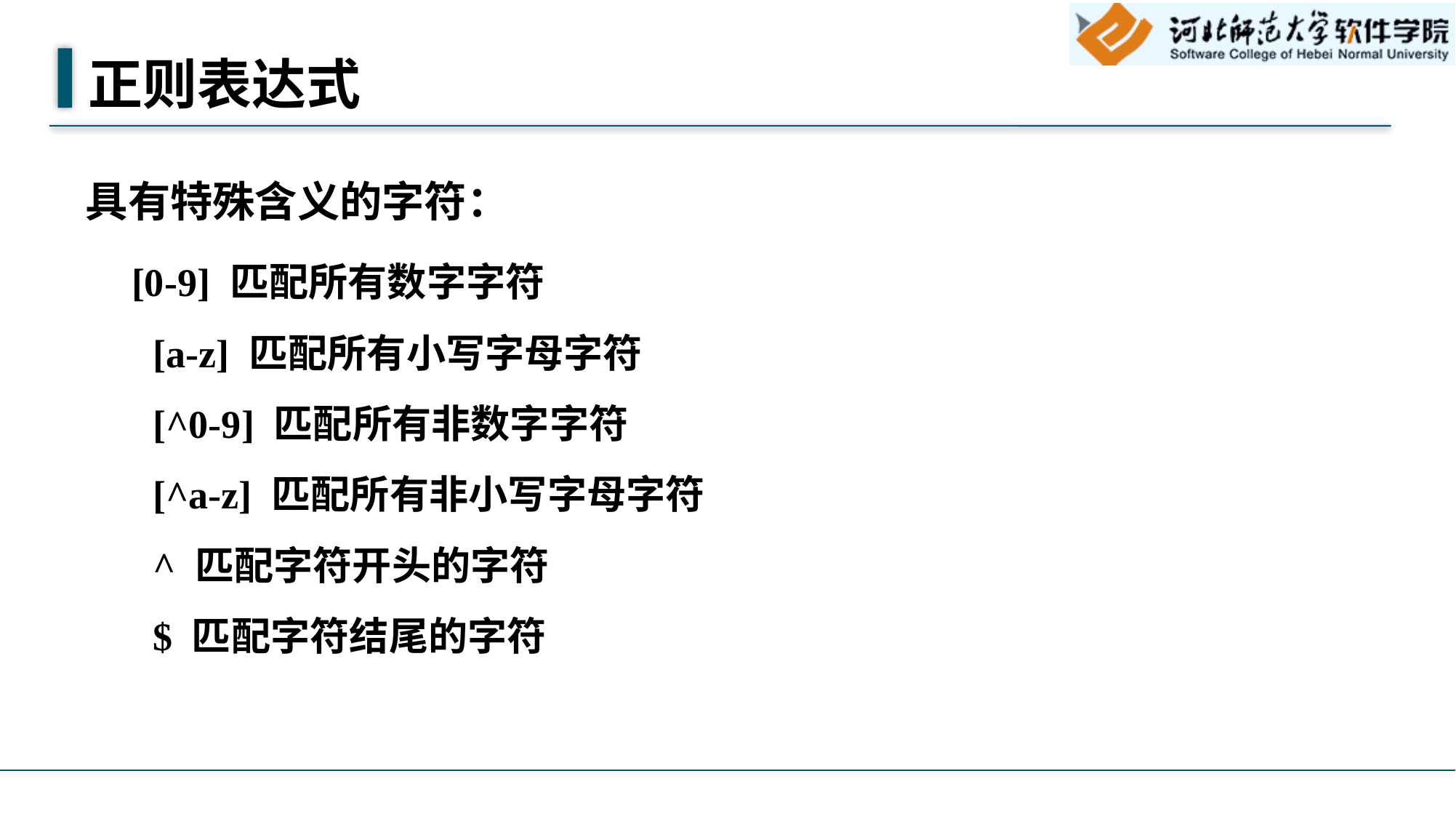

# 正则表达式
具有特殊含义的字符：
      [0-9] 匹配所有数字字符 
 [a-z] 匹配所有小写字母字符 
 [^0-9] 匹配所有非数字字符 
 [^a-z] 匹配所有非小写字母字符 
 ^ 匹配字符开头的字符 
 $ 匹配字符结尾的字符